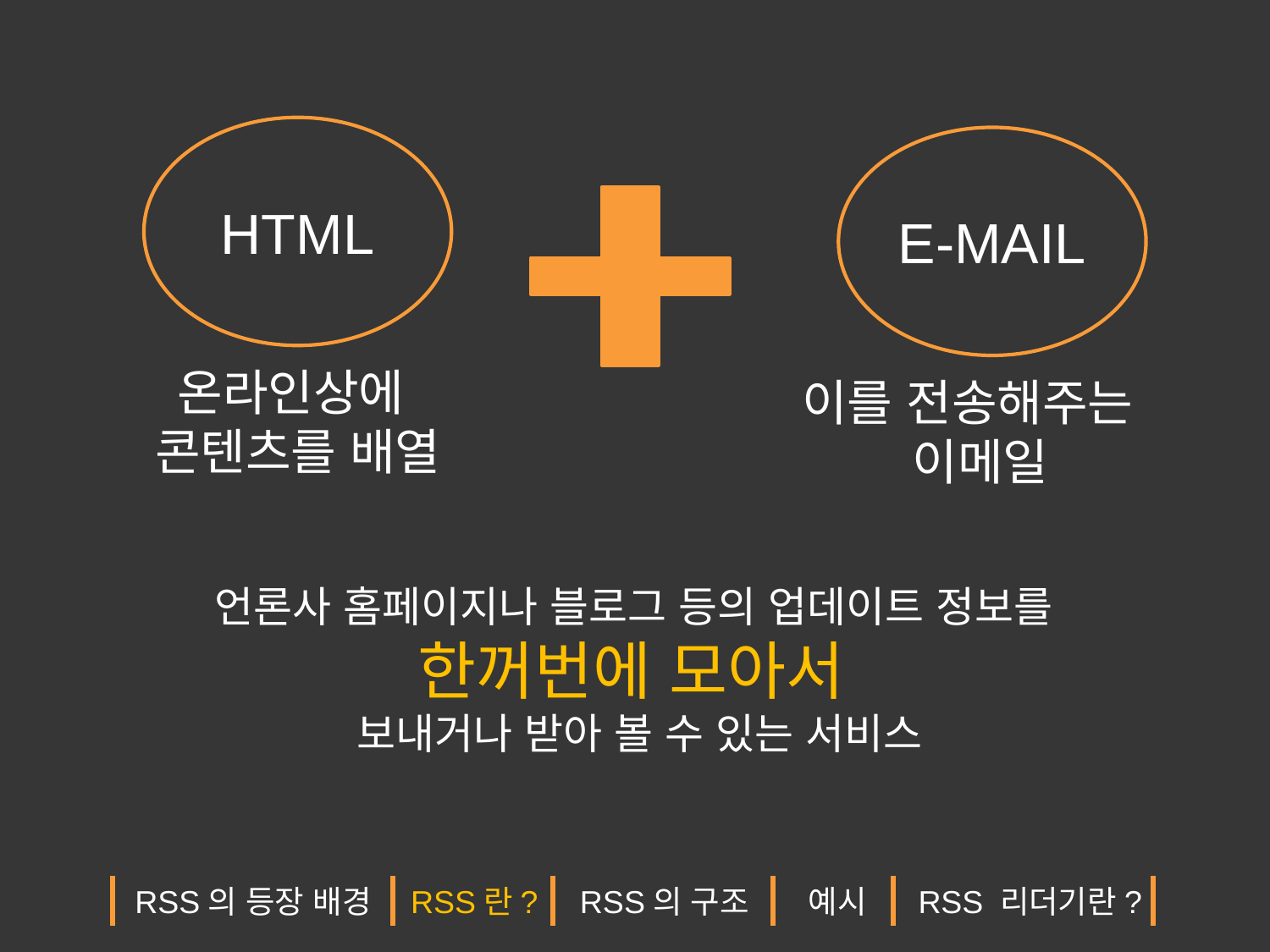

HTML
E-MAIL

온라인상에
콘텐츠를 배열
이를 전송해주는
 이메일
언론사 홈페이지나 블로그 등의 업데이트 정보를
한꺼번에 모아서
보내거나 받아 볼 수 있는 서비스
RSS의 등장 배경
RSS란?
RSS의 구조
예시
RSS 리더기란?